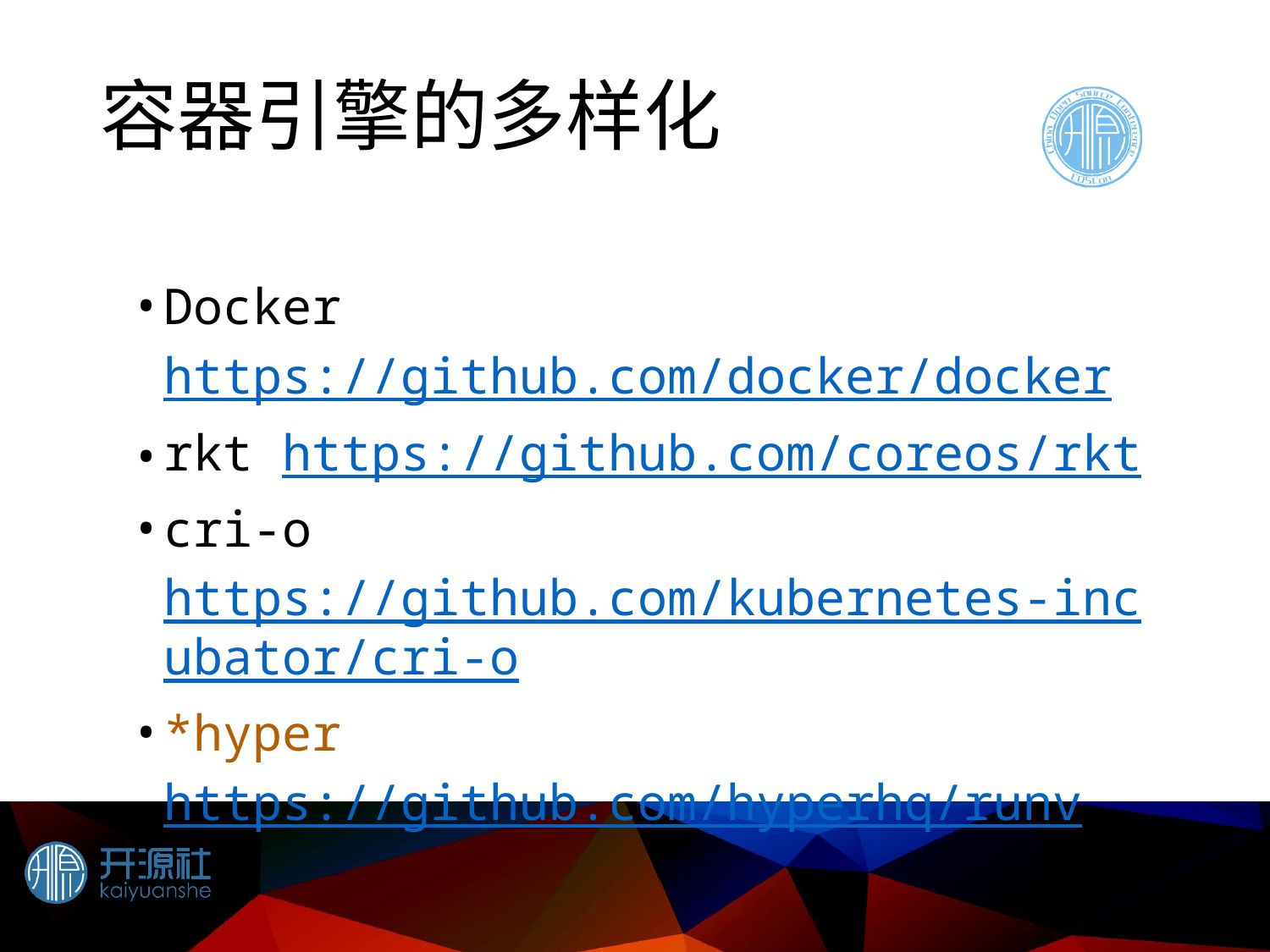

# 容器引擎的多样化
Docker https://github.com/docker/docker
rkt https://github.com/coreos/rkt
cri-o https://github.com/kubernetes-incubator/cri-o
*hyper https://github.com/hyperhq/runv